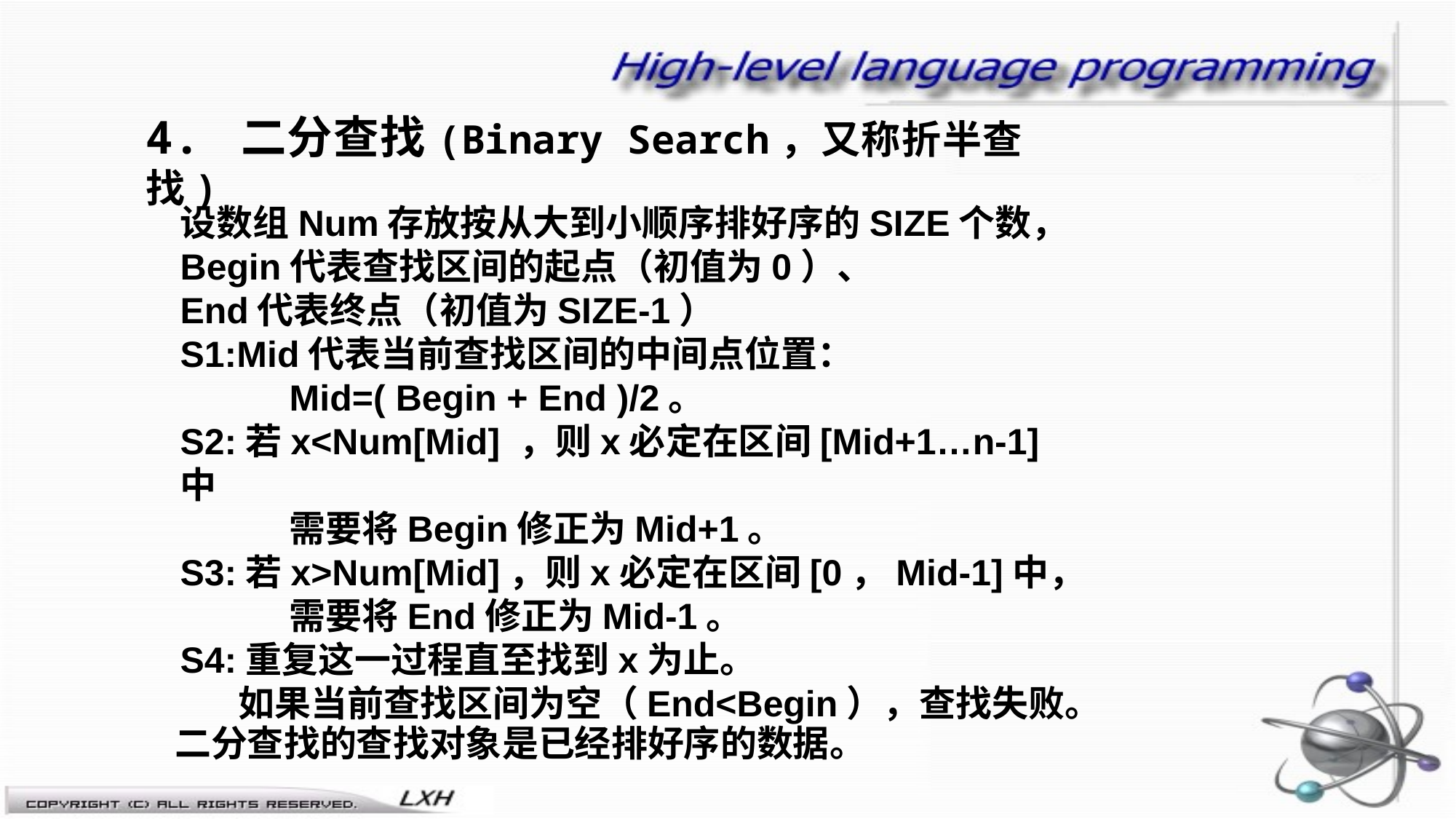

4. 二分查找(Binary Search，又称折半查找)
设数组Num存放按从大到小顺序排好序的SIZE个数，
Begin代表查找区间的起点（初值为0）、
End代表终点（初值为SIZE-1）
S1:Mid代表当前查找区间的中间点位置：
	Mid=( Begin + End )/2。
S2:若x<Num[Mid] ，则x必定在区间[Mid+1…n-1]中
	需要将Begin修正为Mid+1。
S3:若x>Num[Mid]，则x必定在区间[0，Mid-1]中，
	需要将End修正为Mid-1。
S4:重复这一过程直至找到x为止。
      如果当前查找区间为空（End<Begin），查找失败。
二分查找的查找对象是已经排好序的数据。